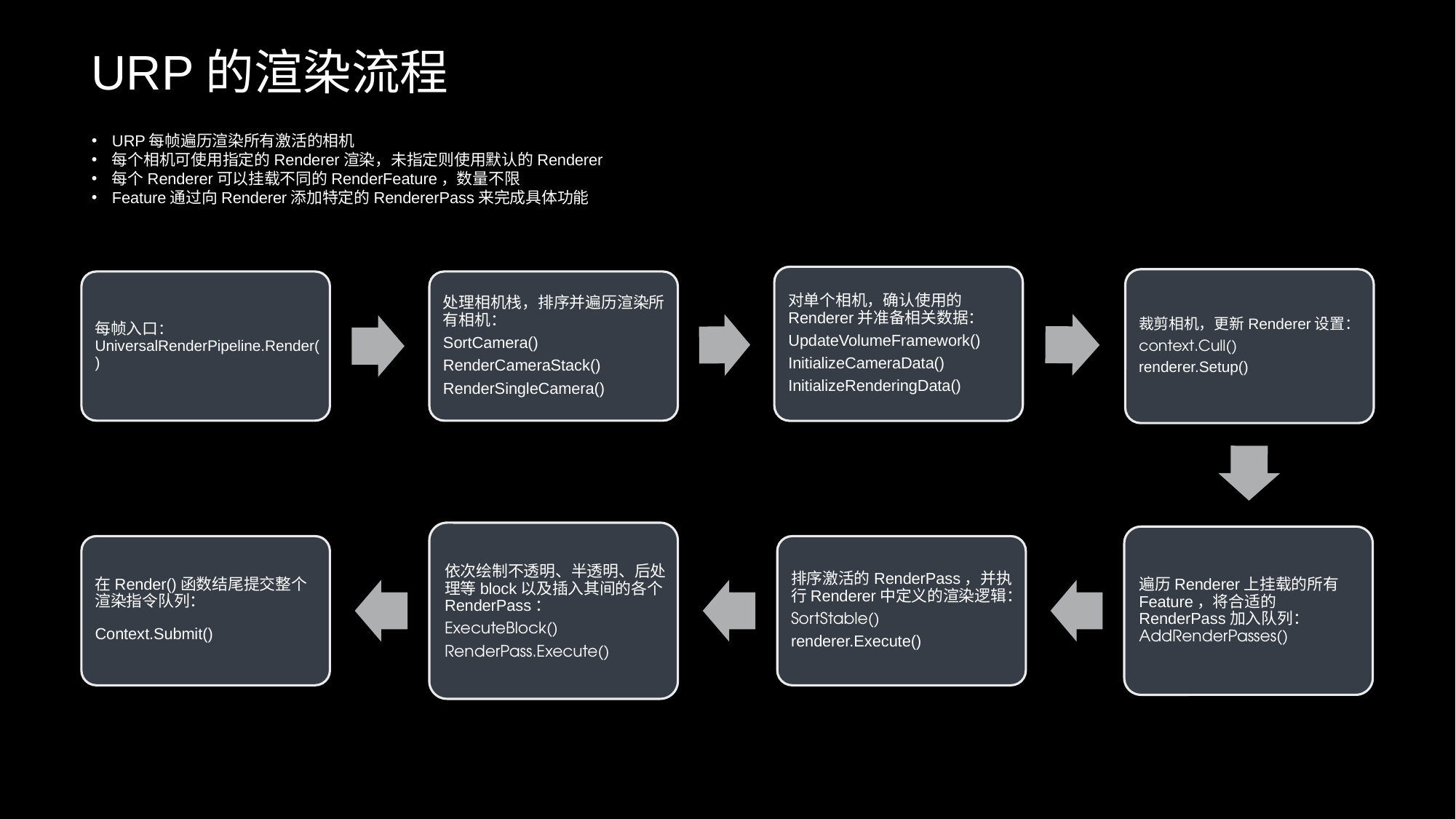

URP的渲染流程
URP每帧遍历渲染所有激活的相机
每个相机可使用指定的Renderer渲染，未指定则使用默认的Renderer
每个Renderer可以挂载不同的RenderFeature，数量不限
Feature通过向Renderer添加特定的RendererPass来完成具体功能
每帧入口：UniversalRenderPipeline.Render()

处理相机栈，排序并遍历渲染所有相机：
SortCamera()
RenderCameraStack()
RenderSingleCamera()

对单个相机，确认使用的Renderer并准备相关数据：
UpdateVolumeFramework()
InitializeCameraData()
InitializeRenderingData()

裁剪相机，更新Renderer设置：
context.Cull()
renderer.Setup()

遍历Renderer上挂载的所有Feature，将合适的RenderPass加入队列：AddRenderPasses()

排序激活的RenderPass，并执行Renderer中定义的渲染逻辑：
SortStable()
renderer.Execute()

依次绘制不透明、半透明、后处理等block以及插入其间的各个RenderPass：
ExecuteBlock()
RenderPass.Execute()

在Render()函数结尾提交整个渲染指令队列：
Context.Submit()